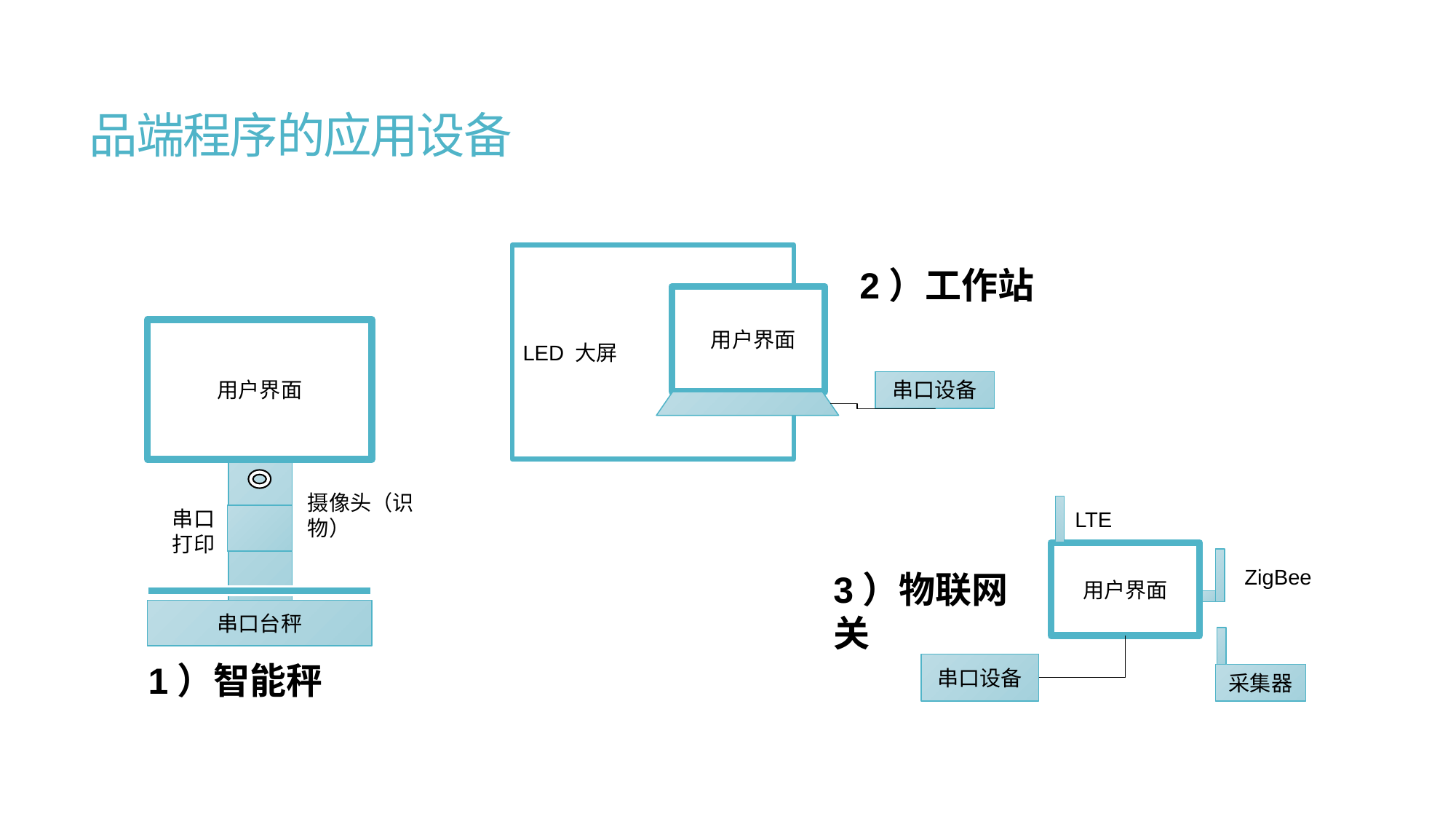

# 品端程序的应用设备
LED 大屏
 用户界面
串口设备

2）工作站
用户界面

摄像头（识物）
串口打印

串口台秤

LTE
用户界面

ZigBee
3）物联网关

采集器
串口设备
1）智能秤